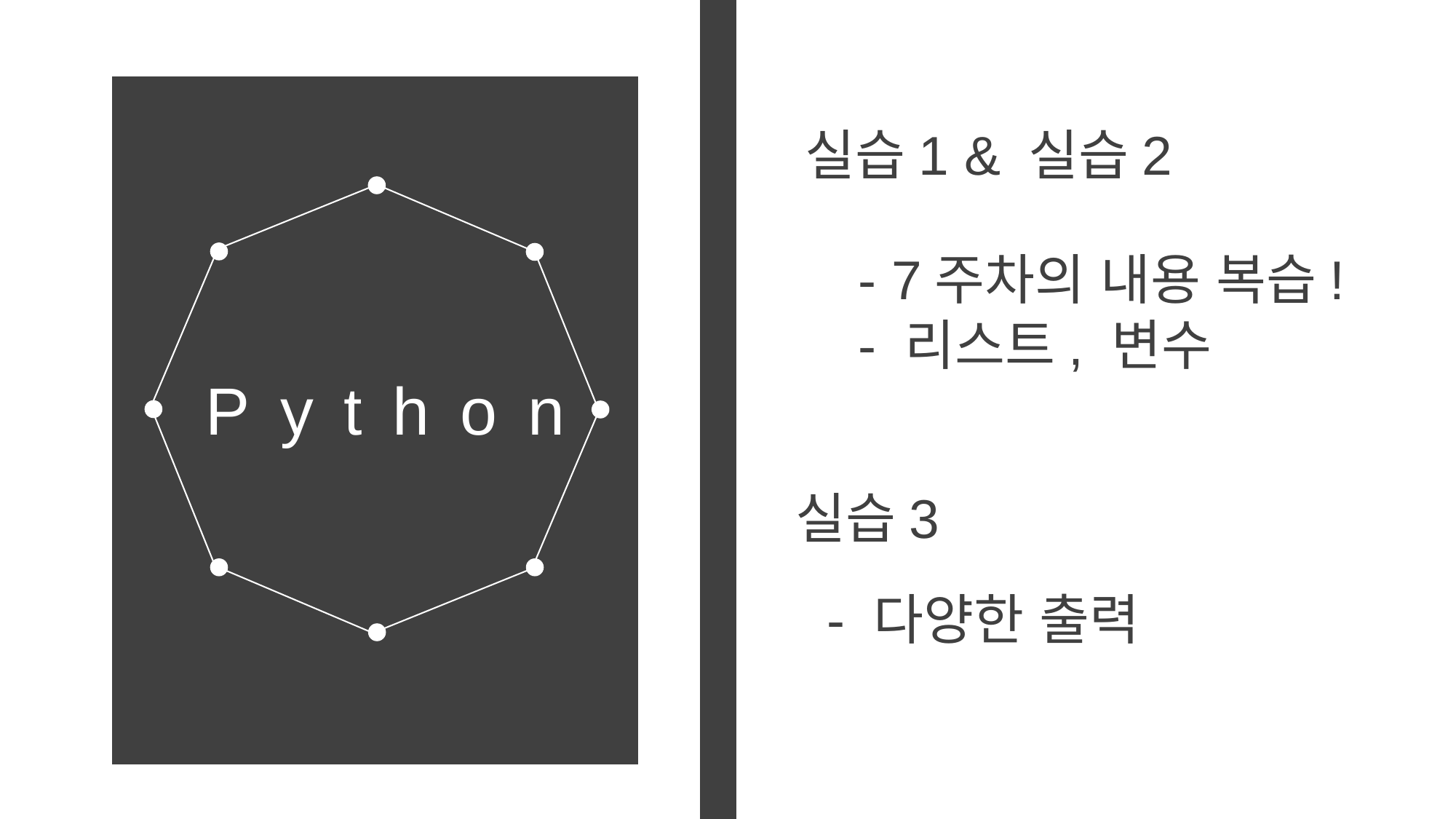

실습1 & 실습2

- 7주차의 내용 복습!
- 리스트, 변수
Python
실습3
- 다양한 출력